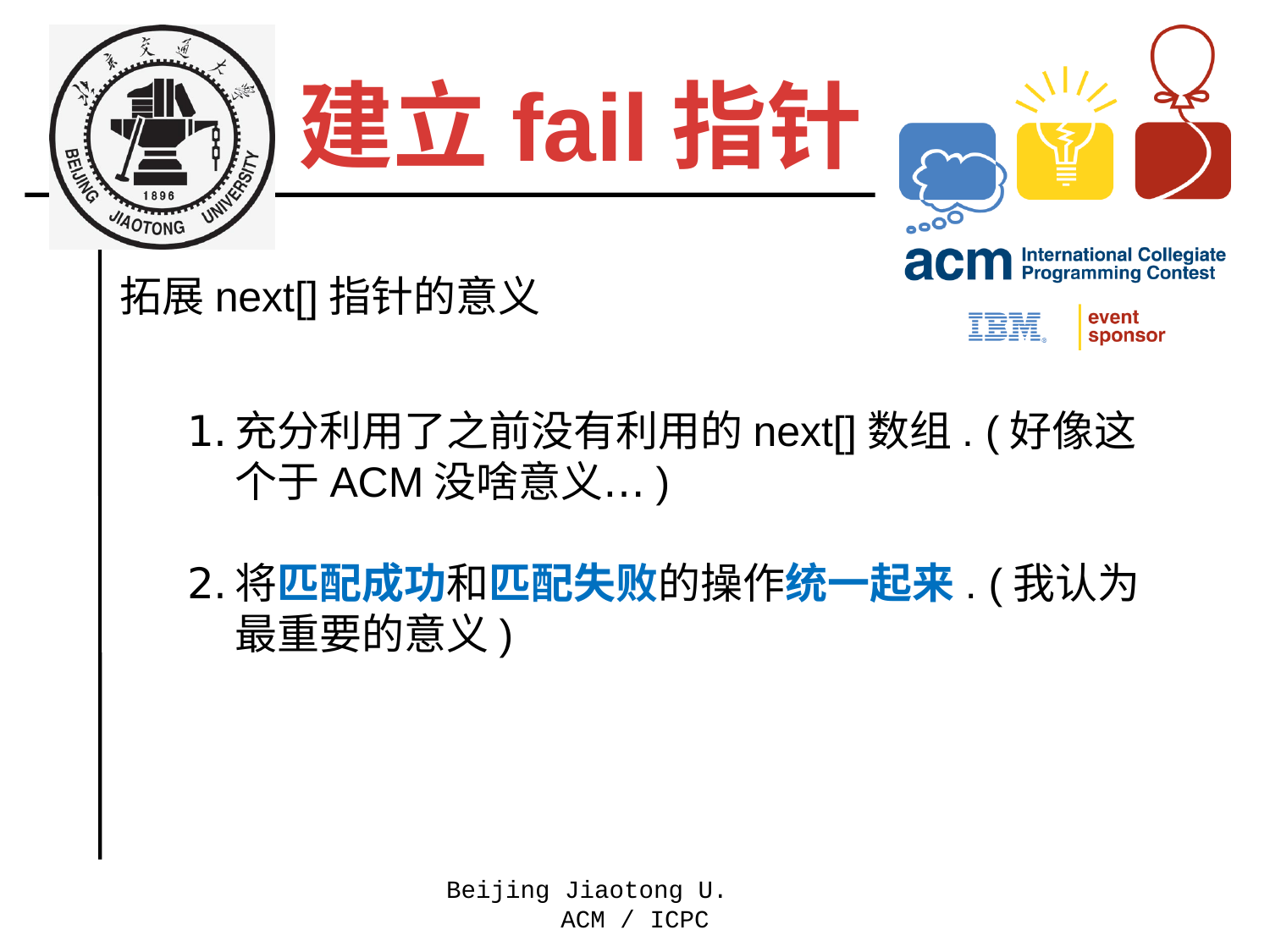

建立fail指针

拓展next[]指针的意义

充分利用了之前没有利用的next[]数组. (好像这个于ACM没啥意义…)

将匹配成功和匹配失败的操作统一起来. (我认为最重要的意义)